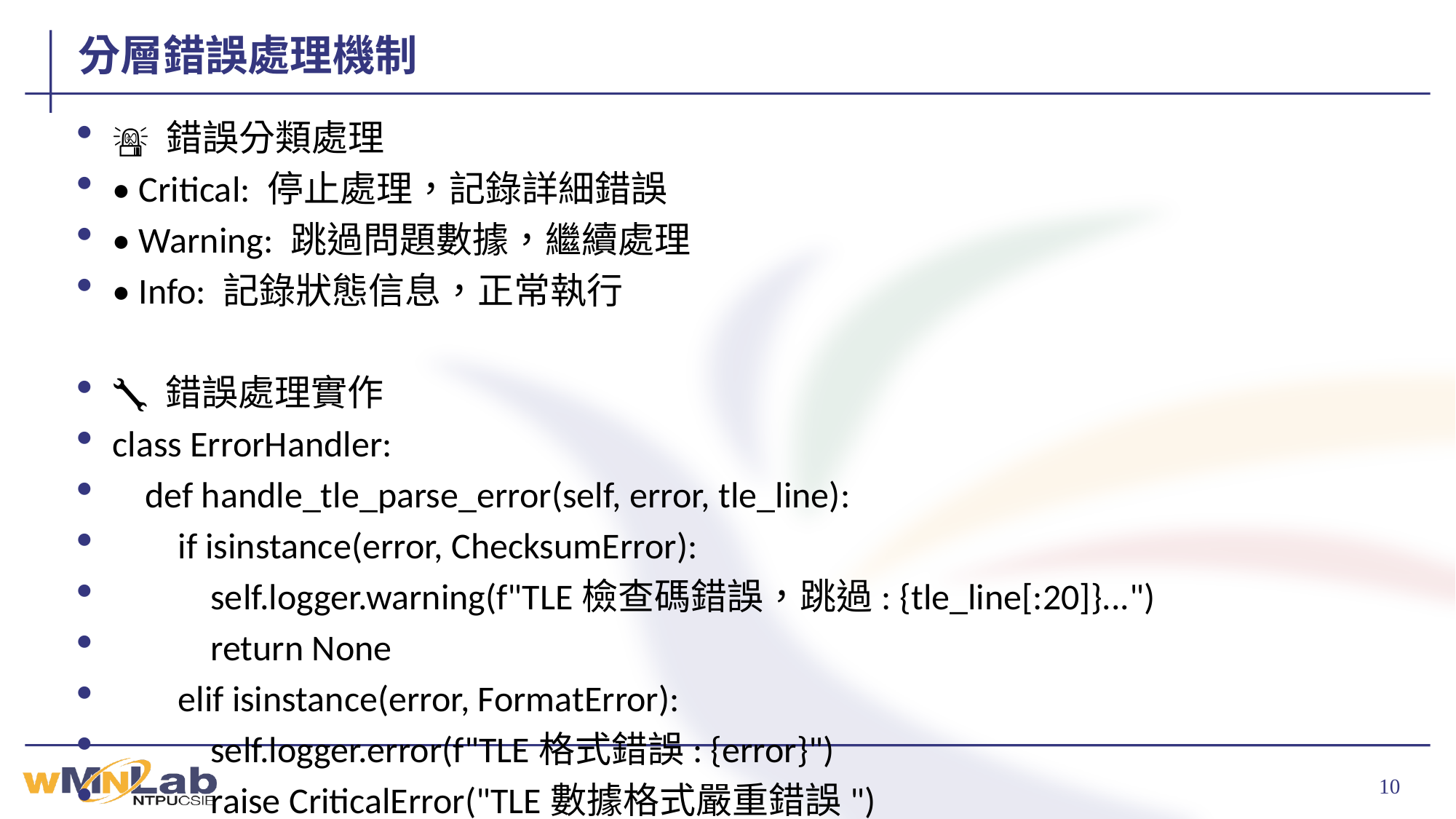

# 分層錯誤處理機制
🚨 錯誤分類處理
• Critical: 停止處理，記錄詳細錯誤
• Warning: 跳過問題數據，繼續處理
• Info: 記錄狀態信息，正常執行

🔧 錯誤處理實作
class ErrorHandler:
    def handle_tle_parse_error(self, error, tle_line):
        if isinstance(error, ChecksumError):
            self.logger.warning(f"TLE檢查碼錯誤，跳過: {tle_line[:20]}...")
            return None
        elif isinstance(error, FormatError):
            self.logger.error(f"TLE格式錯誤: {error}")
            raise CriticalError("TLE數據格式嚴重錯誤")

    def handle_calculation_error(self, error, satellite_id):
        try:
            # 嘗試備用算法
            return self._fallback_calculation(satellite_id)
        except Exception as fallback_error:
            self.logger.error(f"衛星{satellite_id}計算完全失敗")
            return None

    def generate_error_report(self):
        return {
            'total_processed': self.stats.total_count,
            'successful': self.stats.success_count,
            'errors': self.stats.error_count,
            'error_details': self.error_log
        }